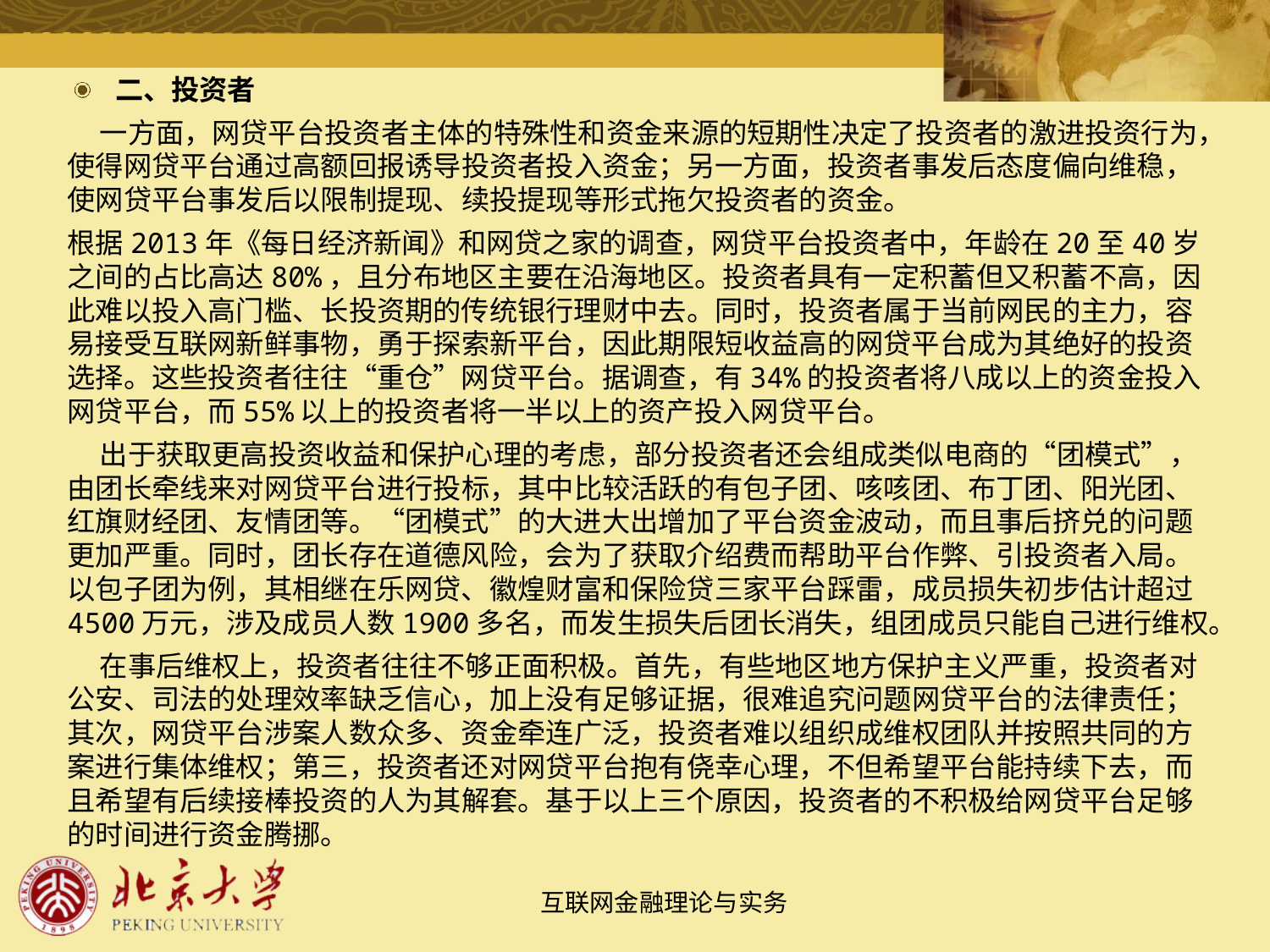

二、投资者
    一方面，网贷平台投资者主体的特殊性和资金来源的短期性决定了投资者的激进投资行为，使得网贷平台通过高额回报诱导投资者投入资金；另一方面，投资者事发后态度偏向维稳，使网贷平台事发后以限制提现、续投提现等形式拖欠投资者的资金。
根据2013年《每日经济新闻》和网贷之家的调查，网贷平台投资者中，年龄在20至40岁之间的占比高达80%，且分布地区主要在沿海地区。投资者具有一定积蓄但又积蓄不高，因此难以投入高门槛、长投资期的传统银行理财中去。同时，投资者属于当前网民的主力，容易接受互联网新鲜事物，勇于探索新平台，因此期限短收益高的网贷平台成为其绝好的投资选择。这些投资者往往“重仓”网贷平台。据调查，有34%的投资者将八成以上的资金投入网贷平台，而55%以上的投资者将一半以上的资产投入网贷平台。
    出于获取更高投资收益和保护心理的考虑，部分投资者还会组成类似电商的“团模式”，由团长牵线来对网贷平台进行投标，其中比较活跃的有包子团、咳咳团、布丁团、阳光团、红旗财经团、友情团等。“团模式”的大进大出增加了平台资金波动，而且事后挤兑的问题更加严重。同时，团长存在道德风险，会为了获取介绍费而帮助平台作弊、引投资者入局。以包子团为例，其相继在乐网贷、徽煌财富和保险贷三家平台踩雷，成员损失初步估计超过4500万元，涉及成员人数1900多名，而发生损失后团长消失，组团成员只能自己进行维权。
    在事后维权上，投资者往往不够正面积极。首先，有些地区地方保护主义严重，投资者对公安、司法的处理效率缺乏信心，加上没有足够证据，很难追究问题网贷平台的法律责任；其次，网贷平台涉案人数众多、资金牵连广泛，投资者难以组织成维权团队并按照共同的方案进行集体维权；第三，投资者还对网贷平台抱有侥幸心理，不但希望平台能持续下去，而且希望有后续接棒投资的人为其解套。基于以上三个原因，投资者的不积极给网贷平台足够的时间进行资金腾挪。